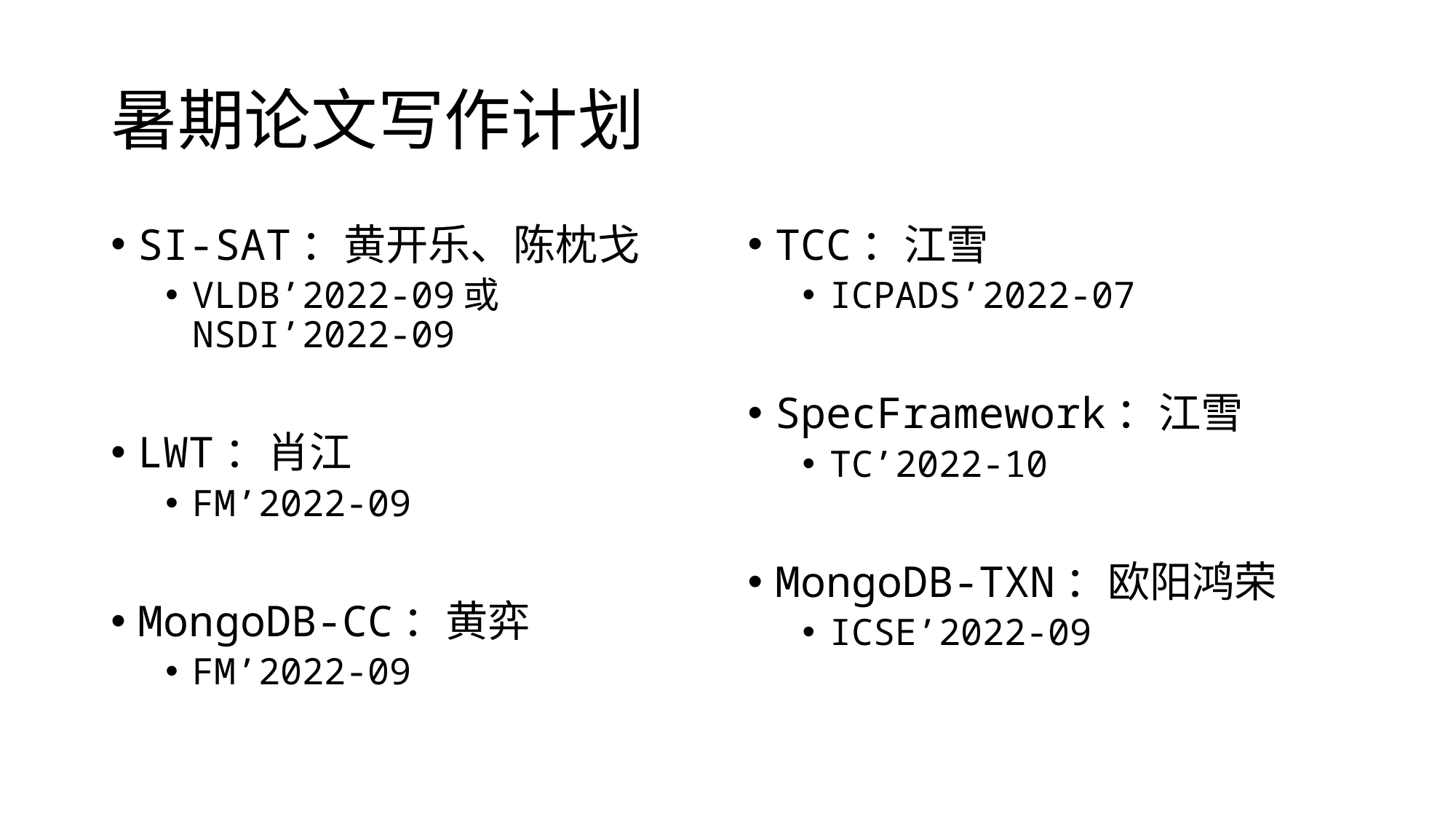

# 暑期论文写作计划
SI-SAT：黄开乐、陈枕戈
VLDB’2022-09或NSDI’2022-09

LWT：肖江
FM’2022-09

MongoDB-CC：黄弈
FM’2022-09
TCC：江雪
ICPADS’2022-07

SpecFramework：江雪
TC’2022-10

MongoDB-TXN：欧阳鸿荣
ICSE’2022-09